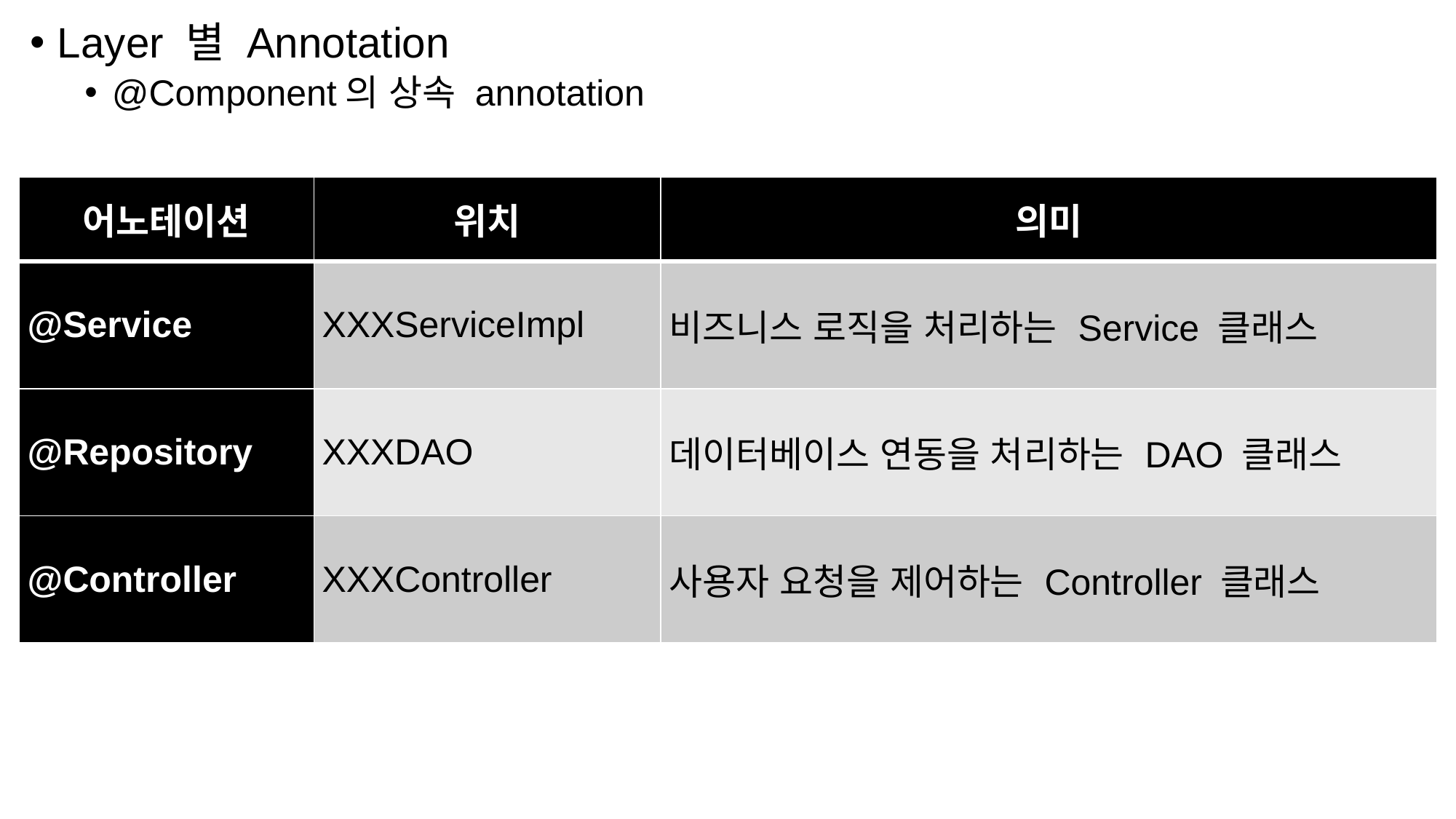

Layer 별 Annotation
@Component의 상속 annotation
| 어노테이션 | 위치 | 의미 |
| --- | --- | --- |
| @Service | XXXServiceImpl | 비즈니스 로직을 처리하는 Service 클래스 |
| @Repository | XXXDAO | 데이터베이스 연동을 처리하는 DAO 클래스 |
| @Controller | XXXController | 사용자 요청을 제어하는 Controller 클래스 |